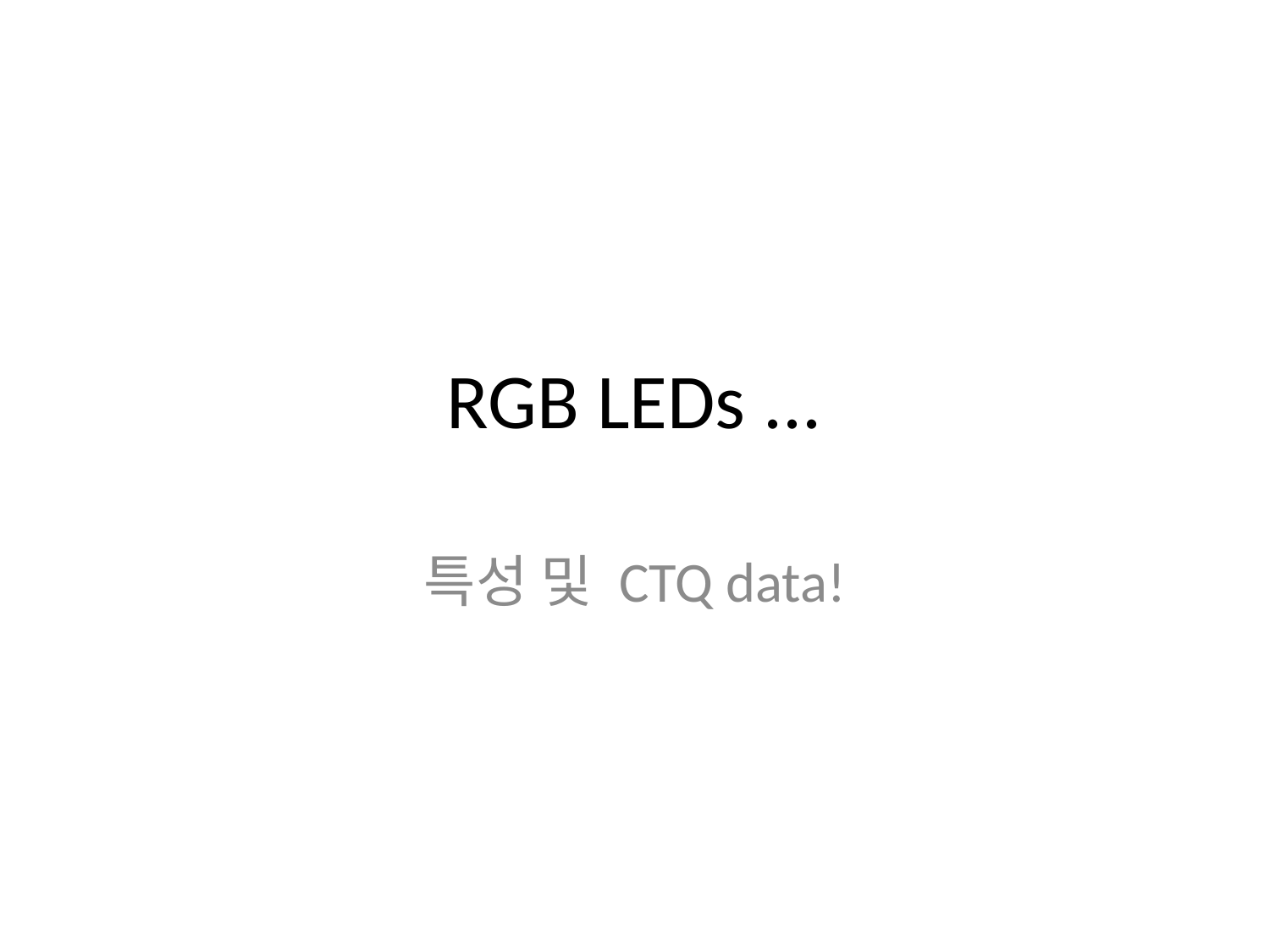

# RGB LEDs ...
특성 및 CTQ data!